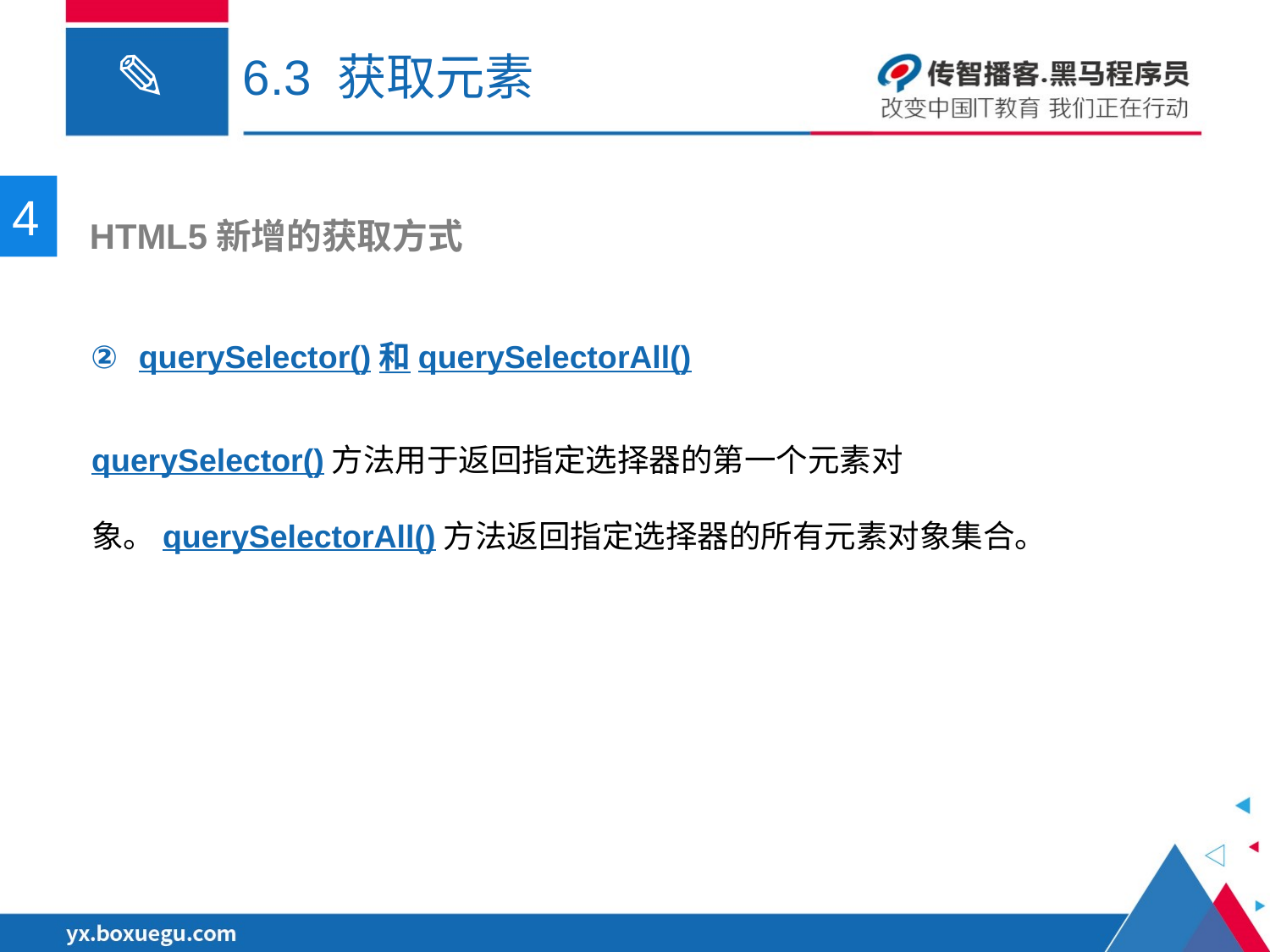

# 6.3 获取元素

4
  HTML5新增的获取方式
querySelector()和querySelectorAll()
querySelector()方法用于返回指定选择器的第一个元素对象。querySelectorAll()方法返回指定选择器的所有元素对象集合。